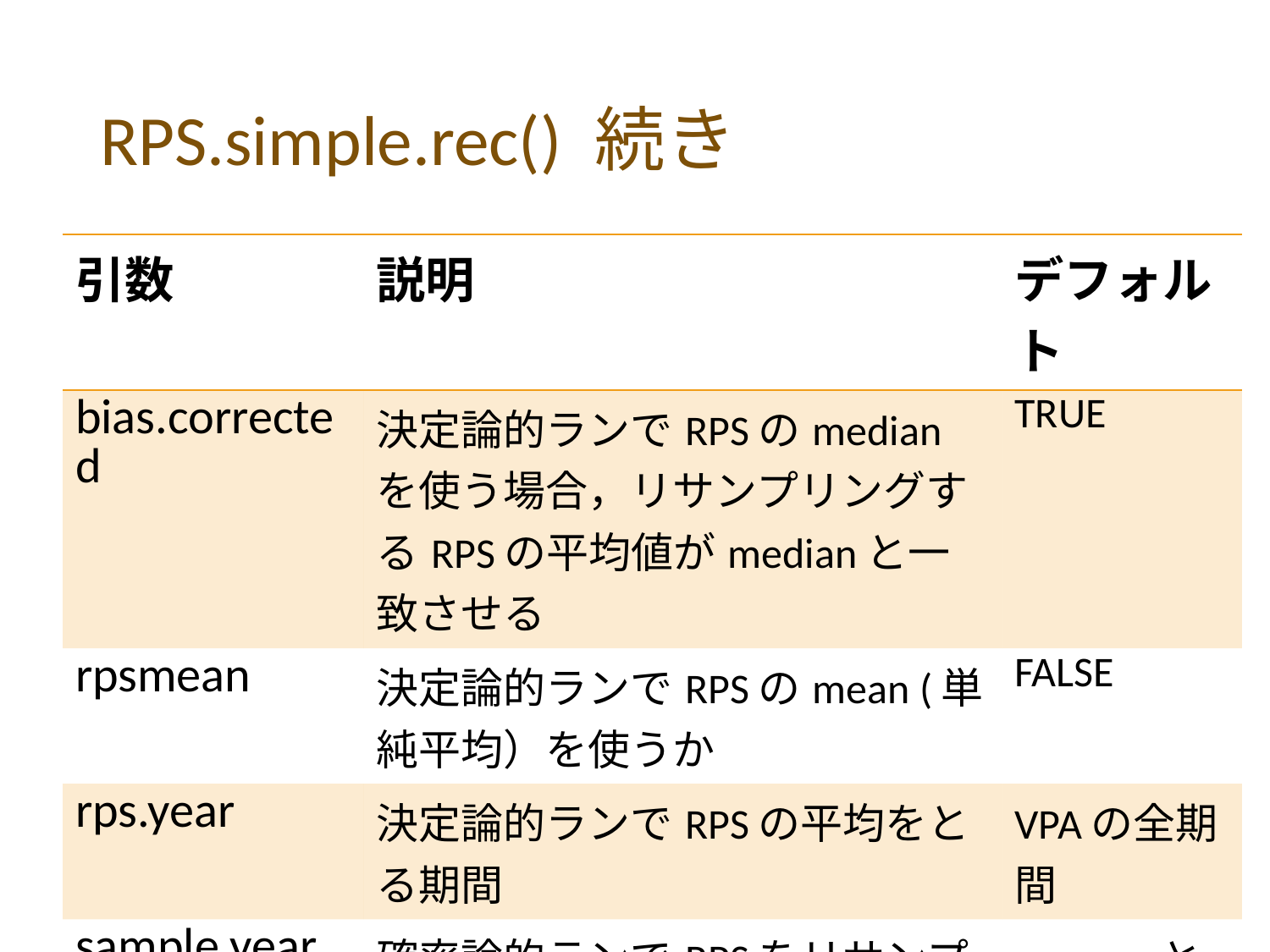

# RPS.simple.rec() 続き
| 引数 | 説明 | デフォルト |
| --- | --- | --- |
| bias.corrected | 決定論的ランでRPSのmedianを使う場合，リサンプリングするRPSの平均値がmedianと一致させる | TRUE |
| rpsmean | 決定論的ランでRPSのmean (単純平均）を使うか | FALSE |
| rps.year | 決定論的ランでRPSの平均をとる期間 | VPAの全期間 |
| sample.year | 確率論的ランでRPSをリサンプリングする期間 | rps.yearと同じ |